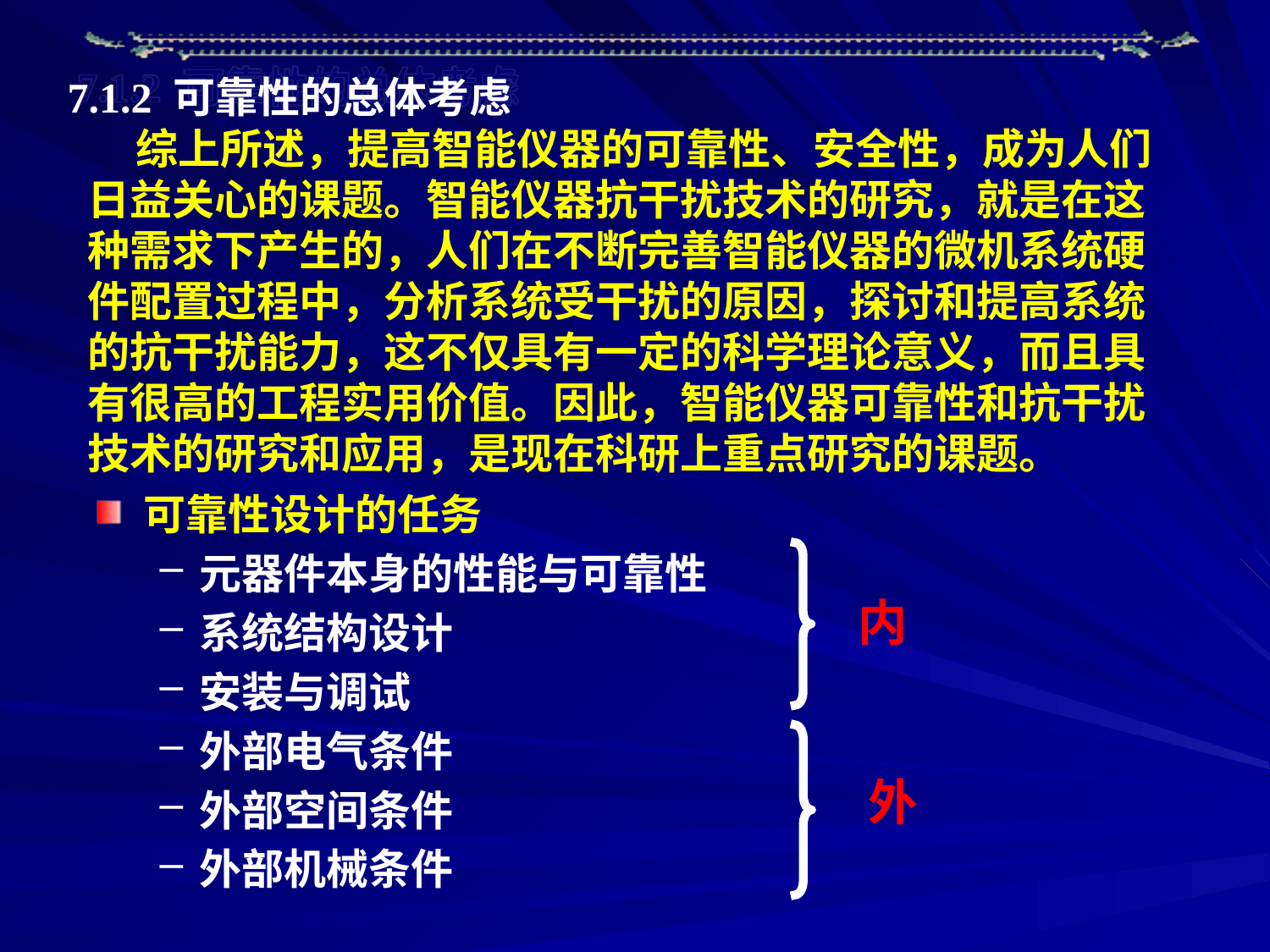

7.1.2 可靠性的总体考虑
    综上所述，提高智能仪器的可靠性、安全性，成为人们日益关心的课题。智能仪器抗干扰技术的研究，就是在这种需求下产生的，人们在不断完善智能仪器的微机系统硬件配置过程中，分析系统受干扰的原因，探讨和提高系统的抗干扰能力，这不仅具有一定的科学理论意义，而且具有很高的工程实用价值。因此，智能仪器可靠性和抗干扰技术的研究和应用，是现在科研上重点研究的课题。
可靠性设计的任务
元器件本身的性能与可靠性
系统结构设计
安装与调试
外部电气条件
外部空间条件
外部机械条件

内

外